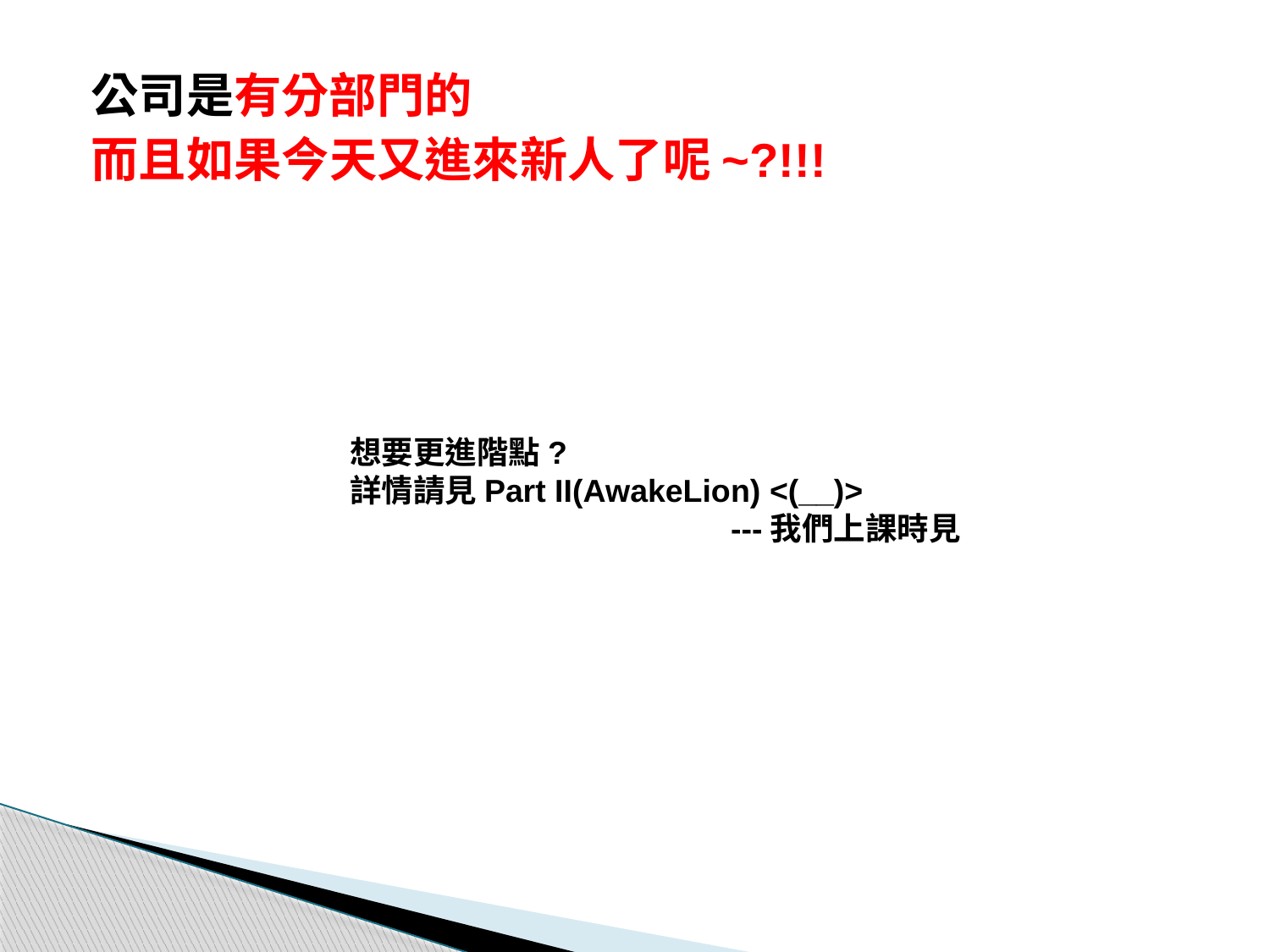

公司是有分部門的
而且如果今天又進來新人了呢~?!!!

想要更進階點?
詳情請見Part II(AwakeLion) <(__)>
			---我們上課時見